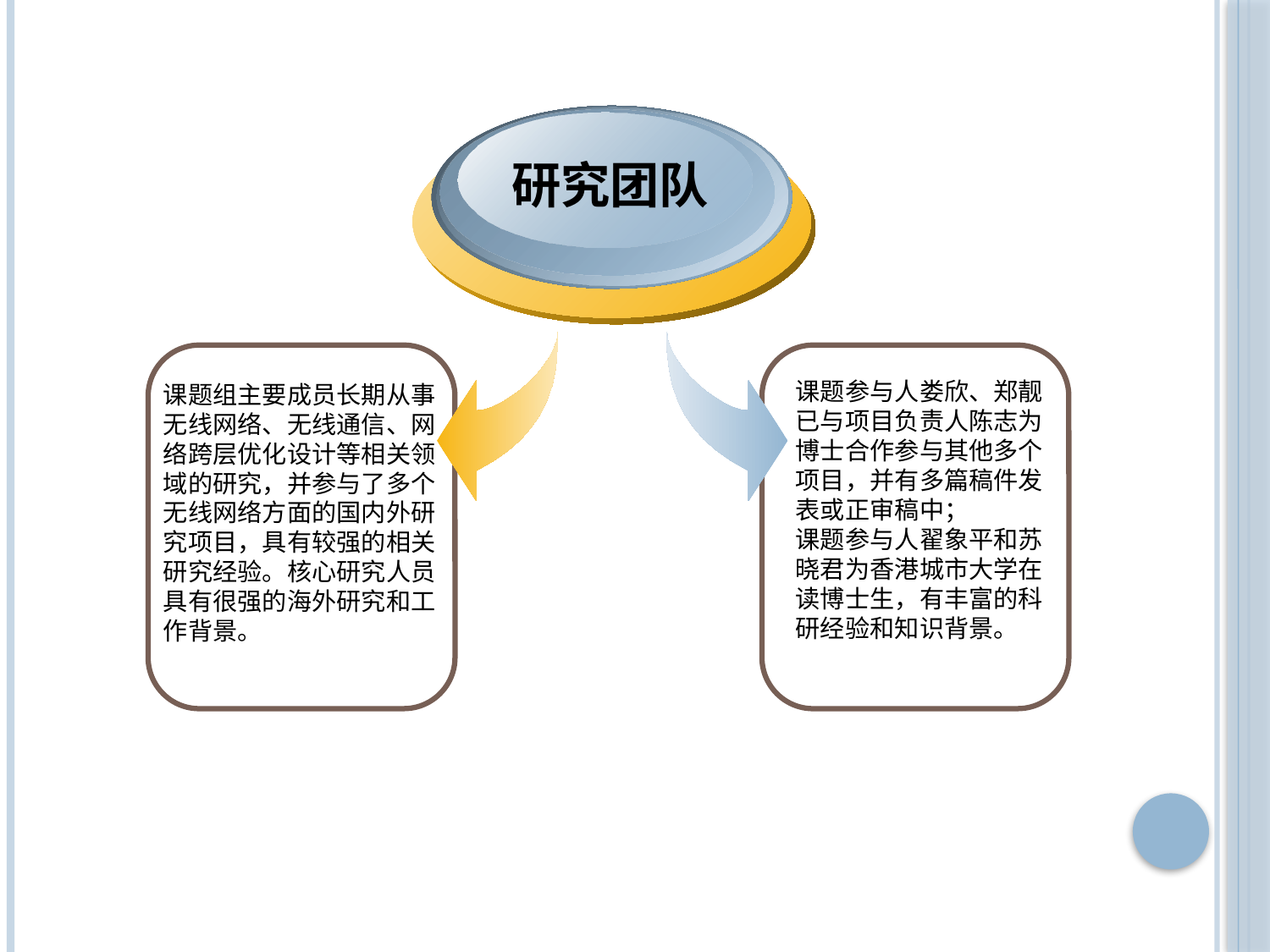

研究团队

课题参与人娄欣、郑靓已与项目负责人陈志为博士合作参与其他多个项目，并有多篇稿件发表或正审稿中；
课题参与人翟象平和苏晓君为香港城市大学在读博士生，有丰富的科研经验和知识背景。

课题组主要成员长期从事无线网络、无线通信、网络跨层优化设计等相关领域的研究，并参与了多个无线网络方面的国内外研究项目，具有较强的相关研究经验。核心研究人员具有很强的海外研究和工作背景。